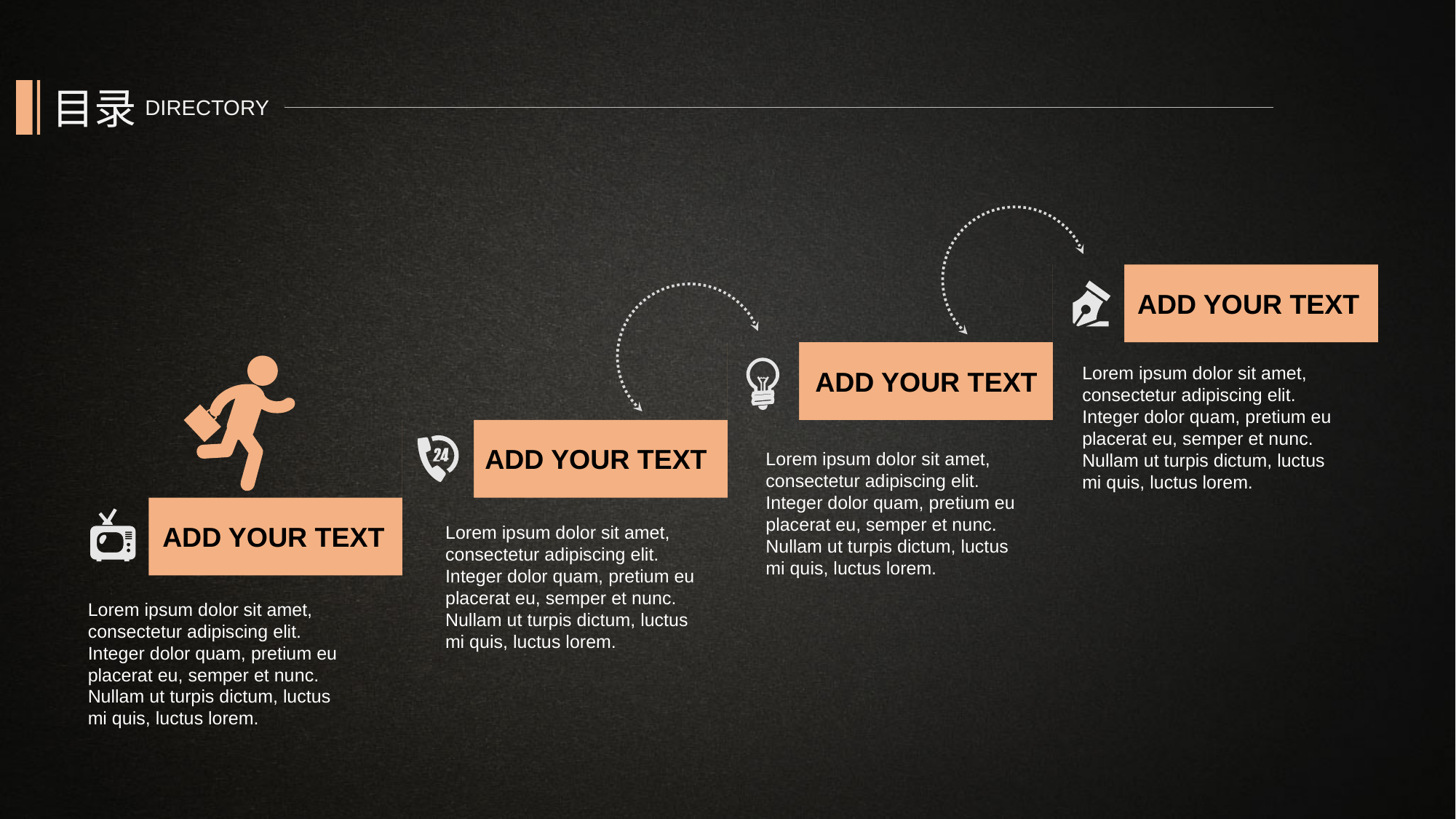

目录
DIRECTORY

ADD YOUR TEXT

ADD YOUR TEXT

Lorem ipsum dolor sit amet, consectetur adipiscing elit. Integer dolor quam, pretium eu placerat eu, semper et nunc. Nullam ut turpis dictum, luctus mi quis, luctus lorem.

ADD YOUR TEXT
Lorem ipsum dolor sit amet, consectetur adipiscing elit. Integer dolor quam, pretium eu placerat eu, semper et nunc. Nullam ut turpis dictum, luctus mi quis, luctus lorem.

ADD YOUR TEXT
Lorem ipsum dolor sit amet, consectetur adipiscing elit. Integer dolor quam, pretium eu placerat eu, semper et nunc. Nullam ut turpis dictum, luctus mi quis, luctus lorem.
Lorem ipsum dolor sit amet, consectetur adipiscing elit. Integer dolor quam, pretium eu placerat eu, semper et nunc. Nullam ut turpis dictum, luctus mi quis, luctus lorem.